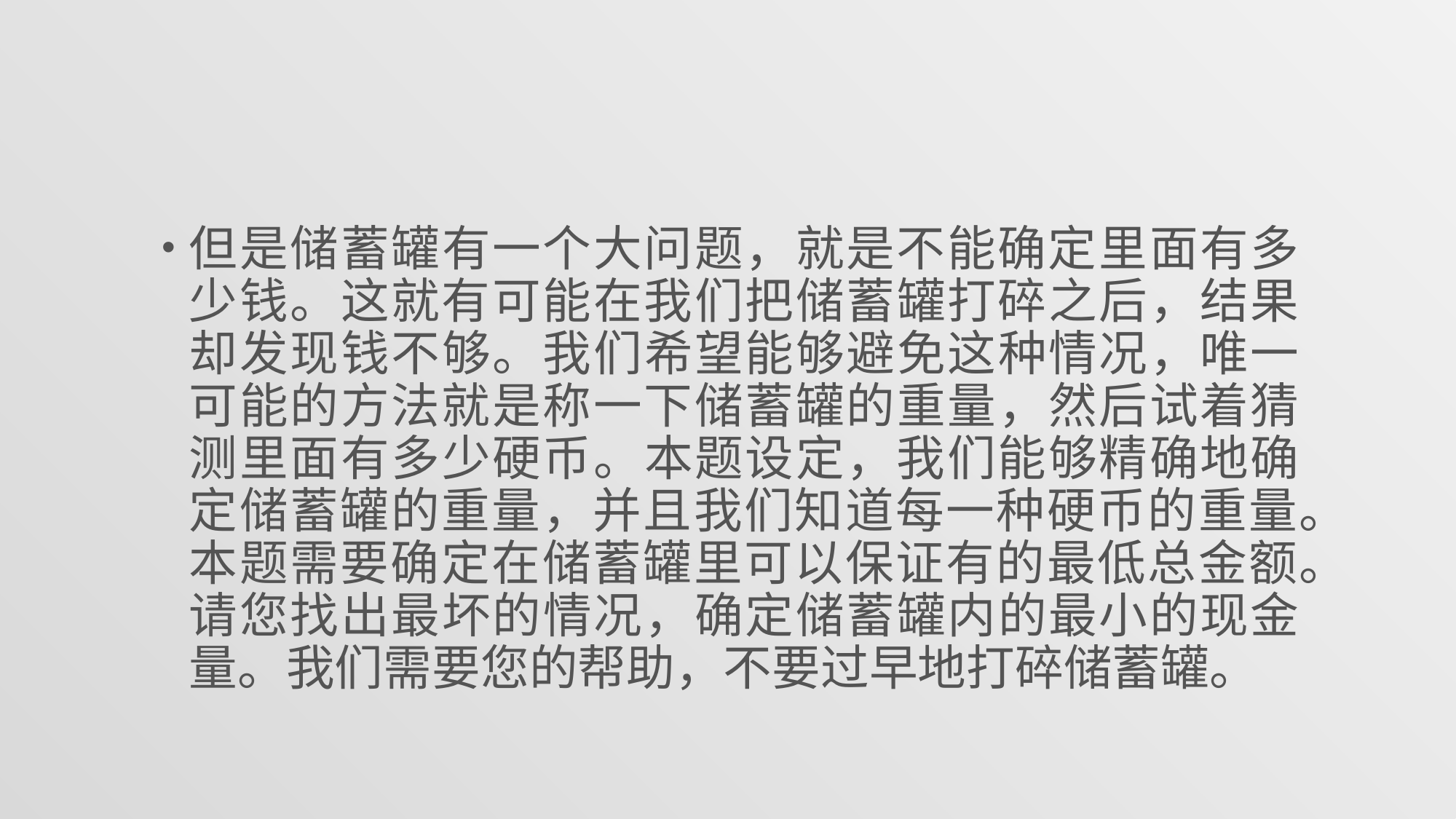

#
但是储蓄罐有一个大问题，就是不能确定里面有多少钱。这就有可能在我们把储蓄罐打碎之后，结果却发现钱不够。我们希望能够避免这种情况，唯一可能的方法就是称一下储蓄罐的重量，然后试着猜测里面有多少硬币。本题设定，我们能够精确地确定储蓄罐的重量，并且我们知道每一种硬币的重量。本题需要确定在储蓄罐里可以保证有的最低总金额。请您找出最坏的情况，确定储蓄罐内的最小的现金量。我们需要您的帮助，不要过早地打碎储蓄罐。